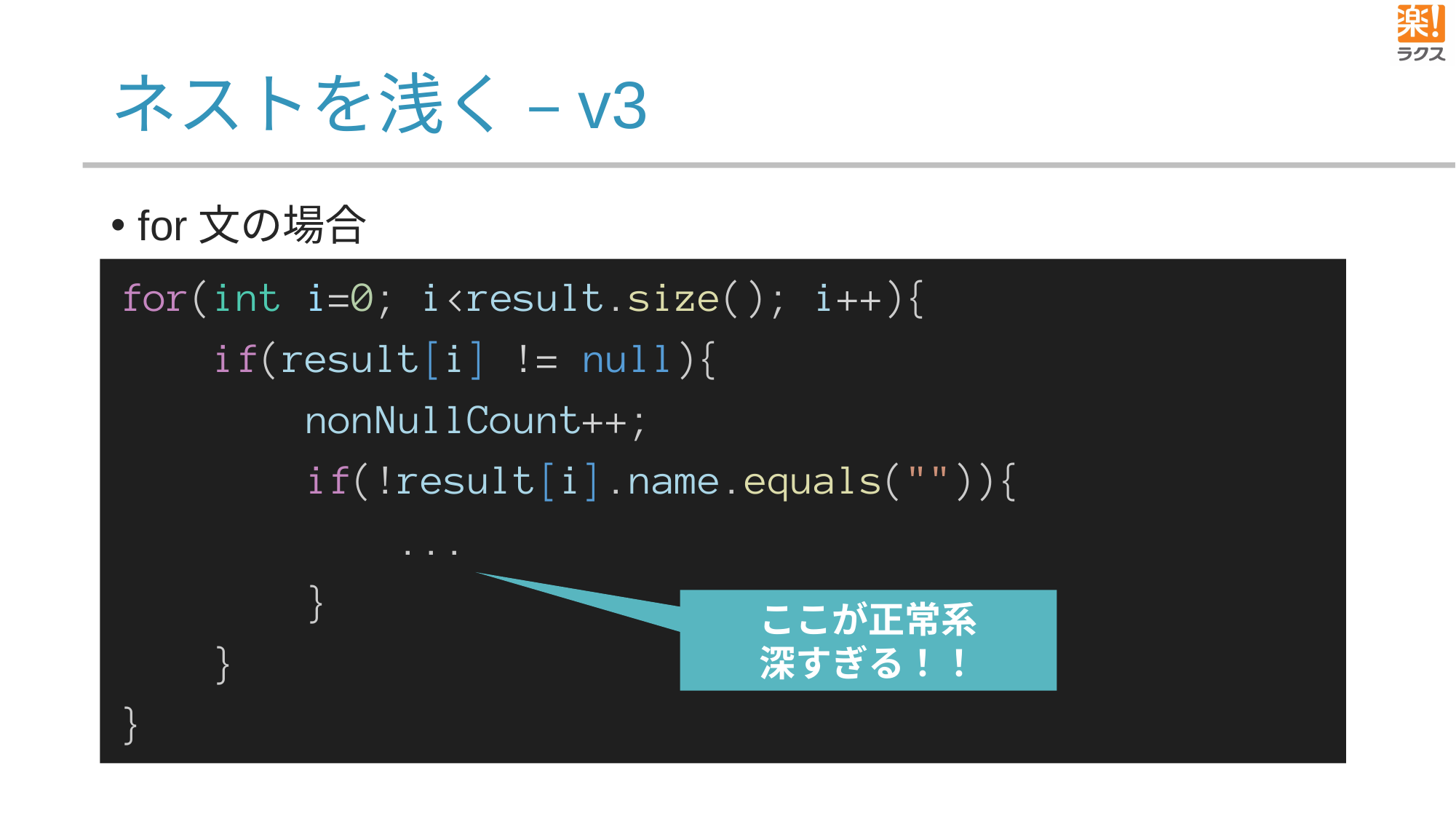

# ネストを浅く –v3
for文の場合
for(int i=0; i<result.size(); i++){
    if(result[i] != null){
        nonNullCount++;
        if(!result[i].name.equals("")){
            ...
        }
    }
}
ここが正常系
深すぎる！！